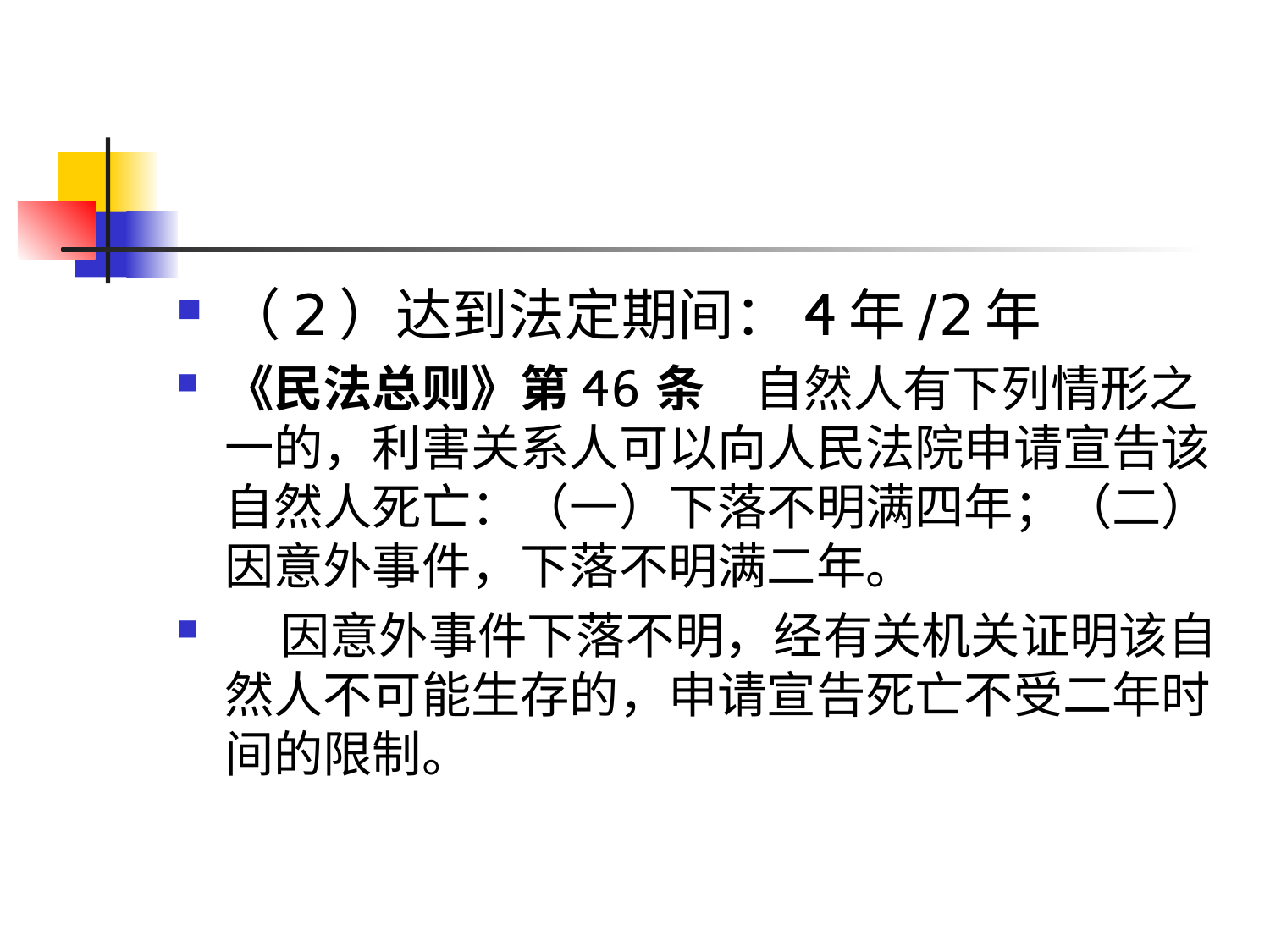

#
（2）达到法定期间：4年/2年
《民法总则》第46条　自然人有下列情形之一的，利害关系人可以向人民法院申请宣告该自然人死亡：（一）下落不明满四年；（二）因意外事件，下落不明满二年。
    因意外事件下落不明，经有关机关证明该自然人不可能生存的，申请宣告死亡不受二年时间的限制。